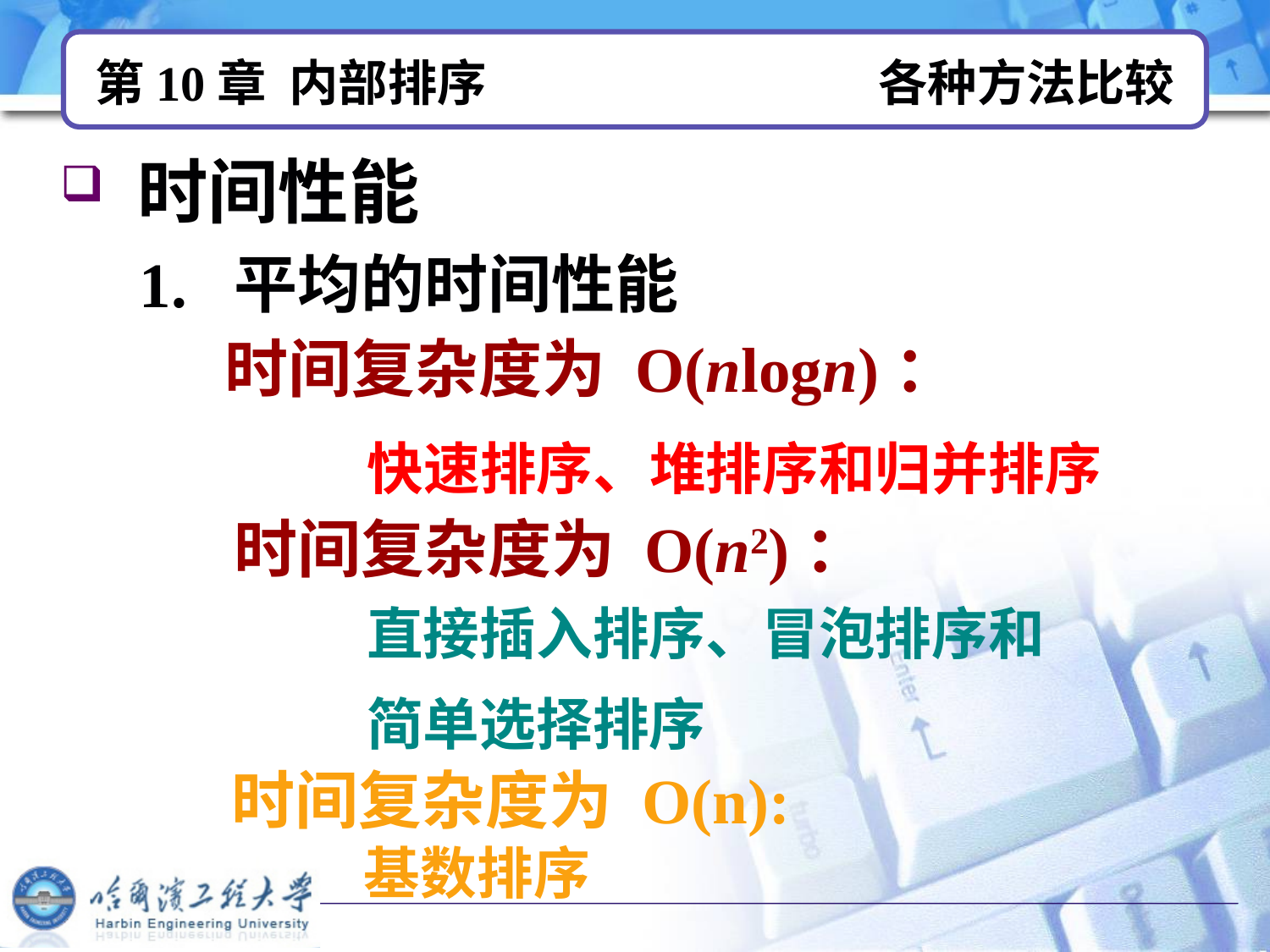

# 第10章  内部排序                                   各种方法比较
 时间性能
1.  平均的时间性能
时间复杂度为 O(nlogn)：
快速排序、堆排序和归并排序
时间复杂度为 O(n2)：
直接插入排序、冒泡排序和
简单选择排序
时间复杂度为 O(n):
基数排序